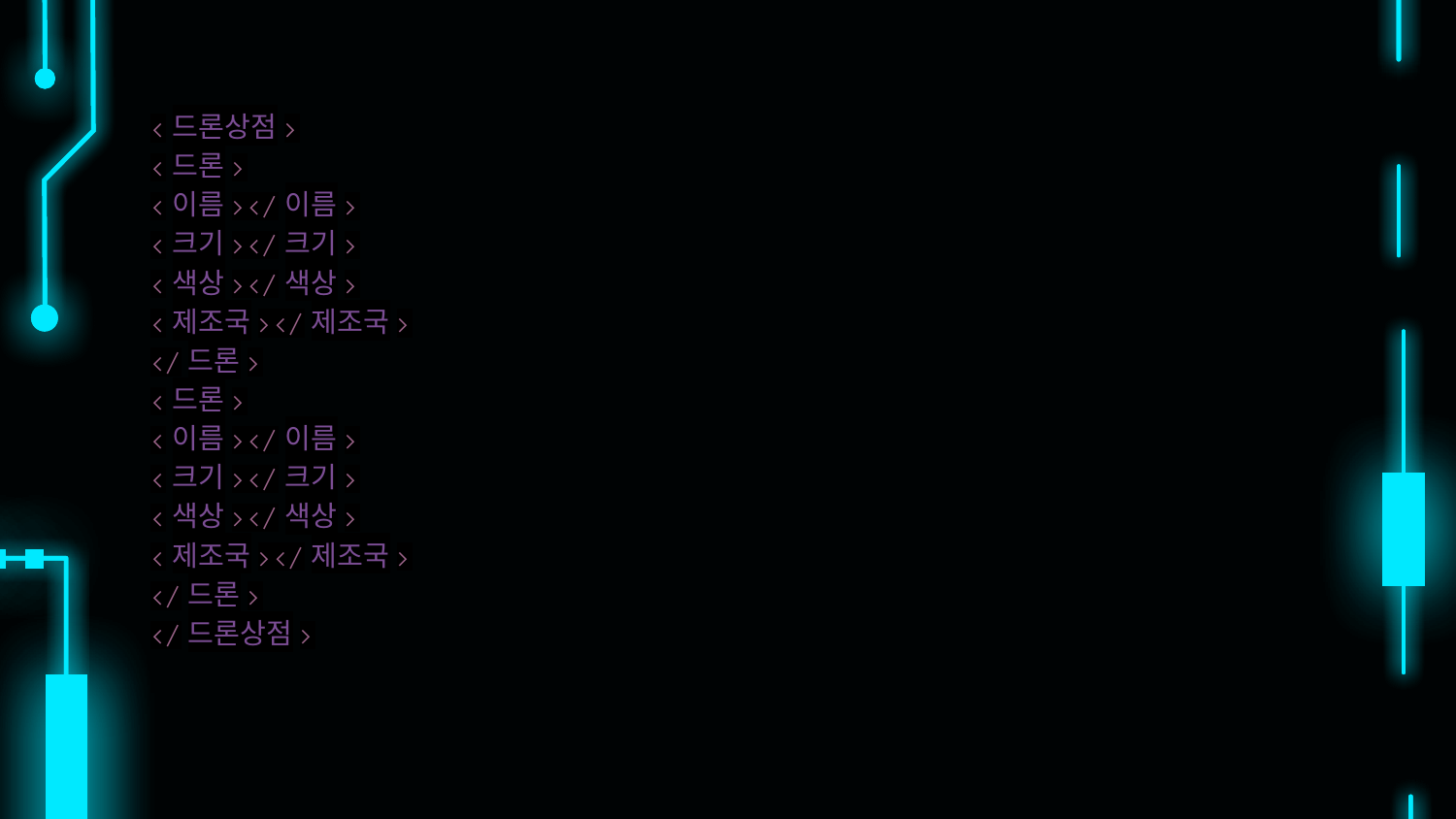

<드론상점>
<드론>
<이름></이름>
<크기></크기>
<색상></색상>
<제조국></제조국>
</드론>
<드론>
<이름></이름>
<크기></크기>
<색상></색상>
<제조국></제조국>
</드론>
</드론상점>